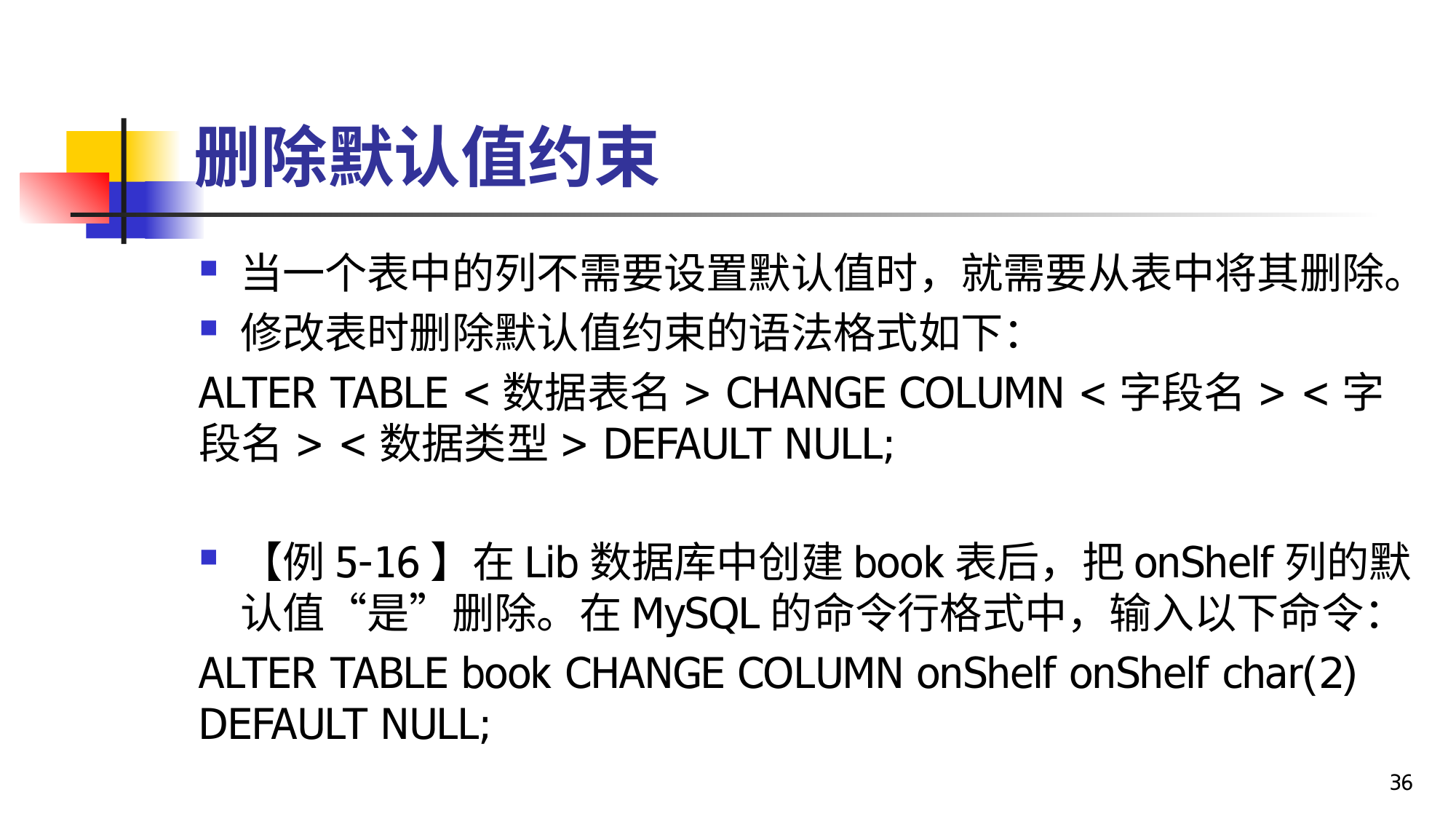

# 删除默认值约束
当一个表中的列不需要设置默认值时，就需要从表中将其删除。
修改表时删除默认值约束的语法格式如下：
ALTER TABLE <数据表名> CHANGE COLUMN <字段名> <字段名> <数据类型> DEFAULT NULL;

【例5-16】在Lib数据库中创建book表后，把onShelf列的默认值“是”删除。在MySQL的命令行格式中，输入以下命令：
ALTER TABLE book CHANGE COLUMN onShelf onShelf char(2) DEFAULT NULL;

36